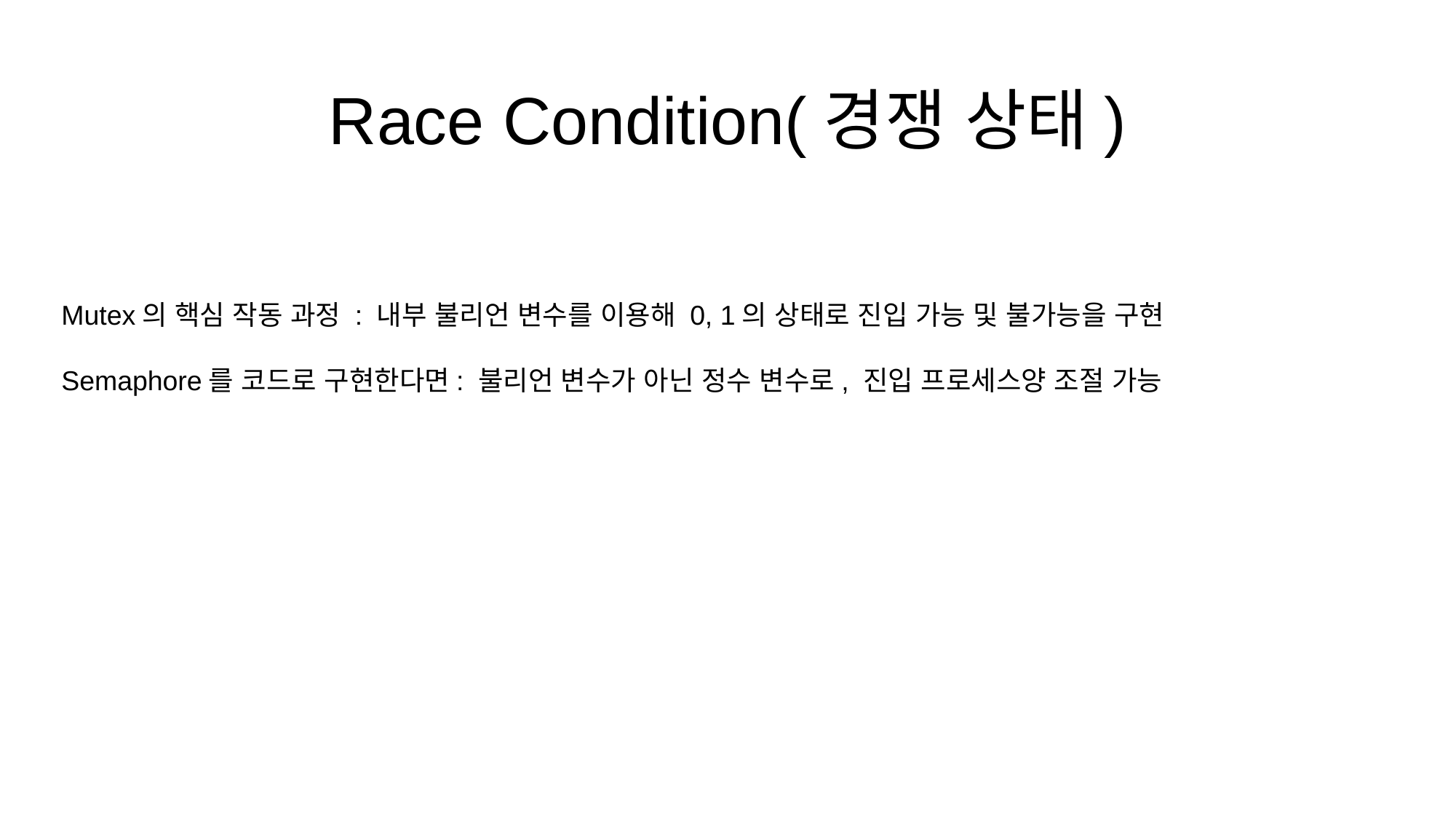

# Race Condition(경쟁 상태)
Mutex의 핵심 작동 과정 : 내부 불리언 변수를 이용해 0, 1의 상태로 진입 가능 및 불가능을 구현

Semaphore를 코드로 구현한다면: 불리언 변수가 아닌 정수 변수로, 진입 프로세스양 조절 가능